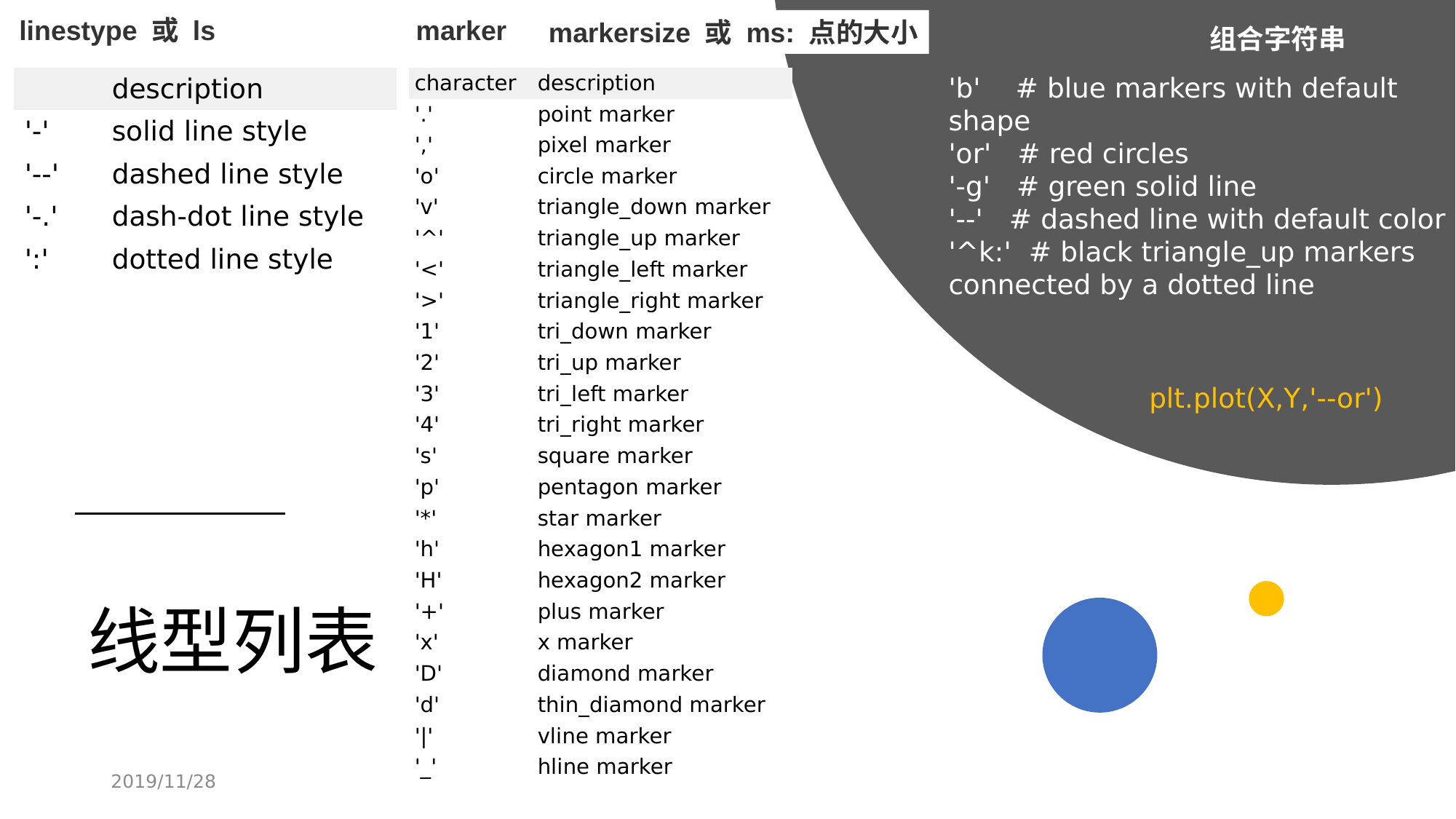

linestype 或 ls
marker
markersize 或 ms: 点的大小
组合字符串
'b'    # blue markers with default shape
'or'   # red circles
'-g'   # green solid line
'--'   # dashed line with default color
'^k:'  # black triangle_up markers connected by a dotted line
| character | description |
| --- | --- |
| '.' | point marker |
| ',' | pixel marker |
| 'o' | circle marker |
| 'v' | triangle\_down marker |
| '^' | triangle\_up marker |
| '<' | triangle\_left marker |
| '>' | triangle\_right marker |
| '1' | tri\_down marker |
| '2' | tri\_up marker |
| '3' | tri\_left marker |
| '4' | tri\_right marker |
| 's' | square marker |
| 'p' | pentagon marker |
| '\*' | star marker |
| 'h' | hexagon1 marker |
| 'H' | hexagon2 marker |
| '+' | plus marker |
| 'x' | x marker |
| 'D' | diamond marker |
| 'd' | thin\_diamond marker |
| '|' | vline marker |
| '\_' | hline marker |
|  | description |
| --- | --- |
| '-' | solid line style |
| '--' | dashed line style |
| '-.' | dash-dot line style |
| ':' | dotted line style |
plt.plot(X,Y,'--or')
# 线型列表

2019/11/28
高级算法语言和程序设计
9